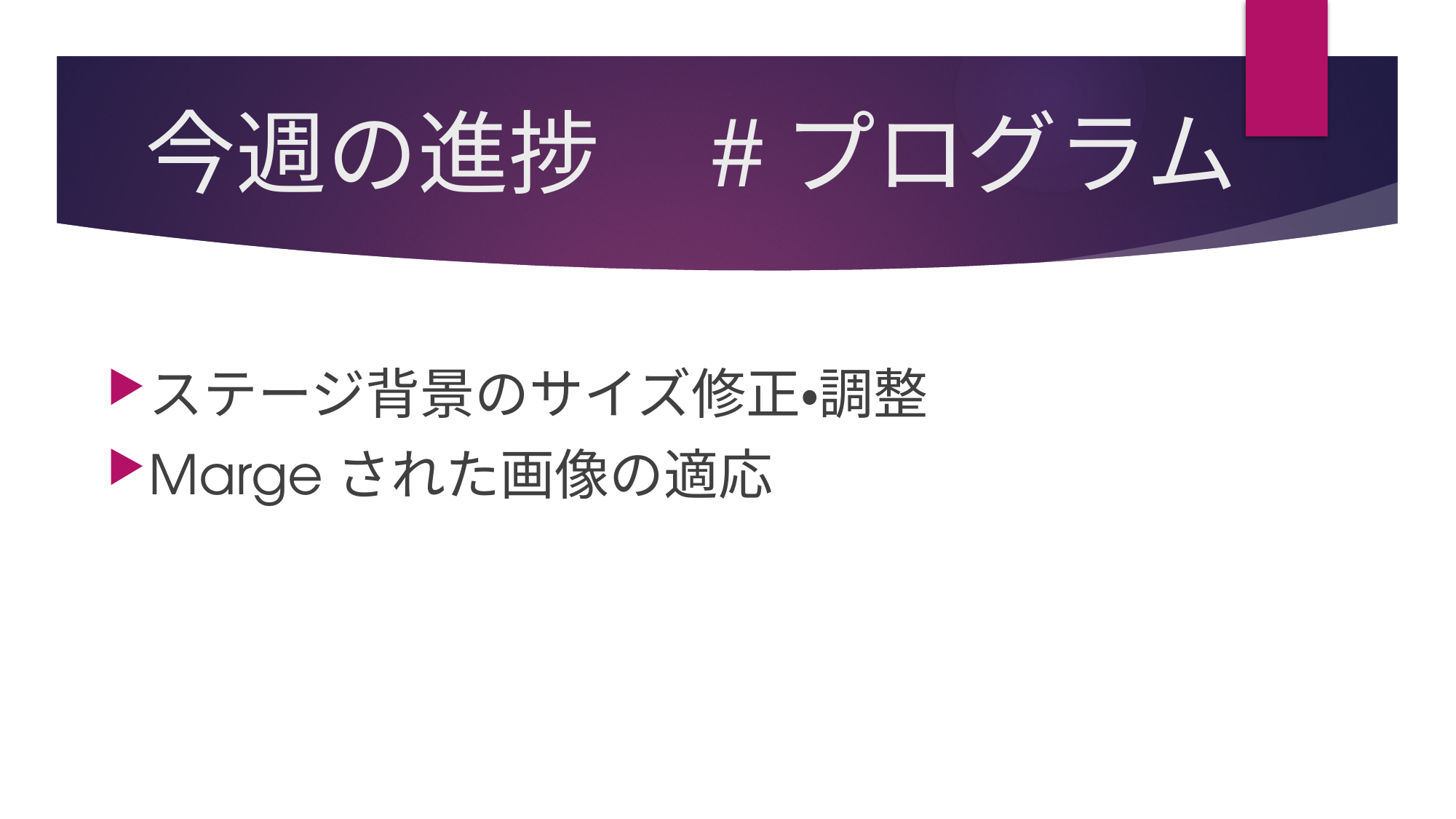

# 今週の進捗　#プログラム
ステージ背景のサイズ修正・調整
Margeされた画像の適応